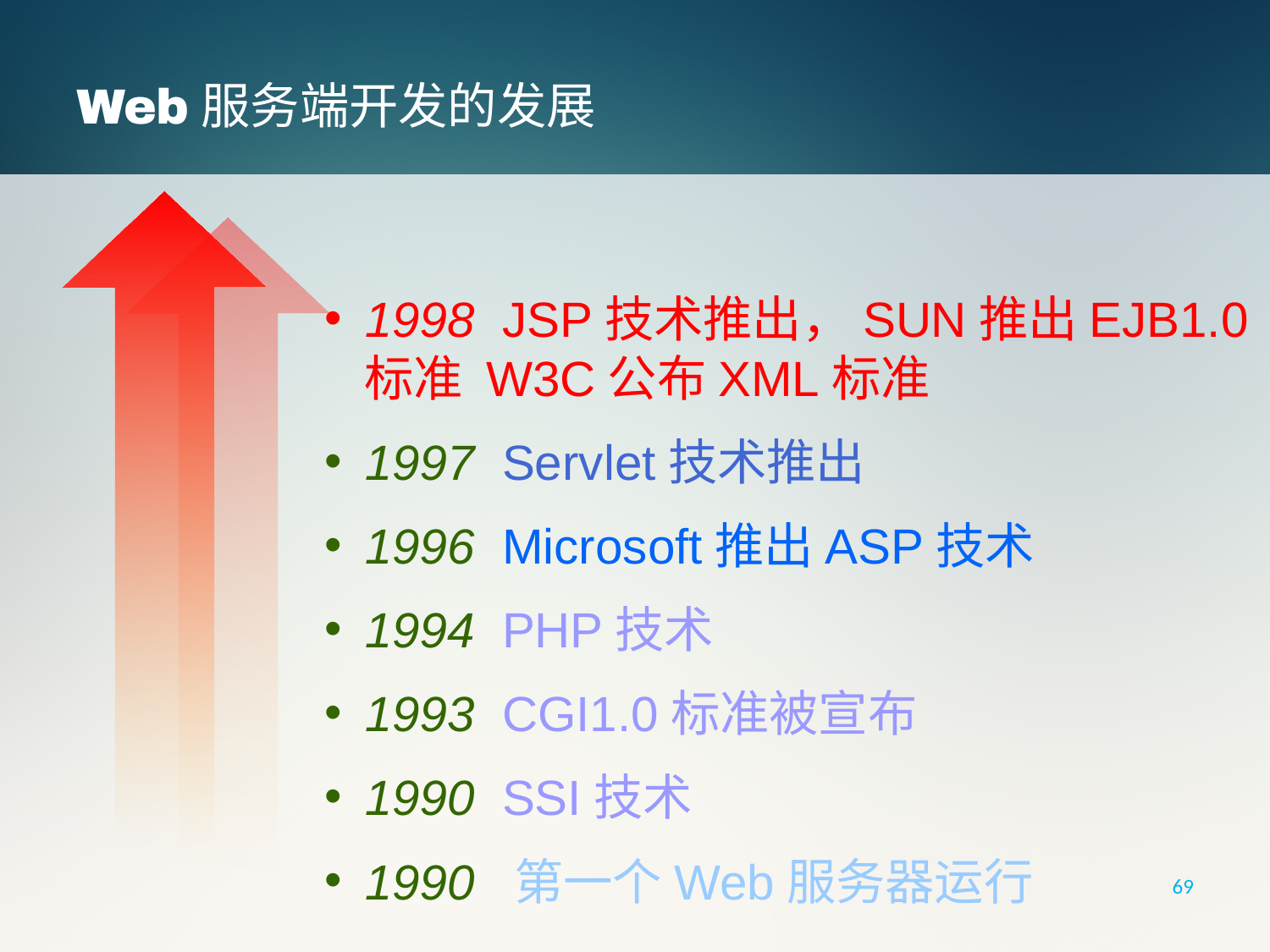

# Web服务端开发的发展

1998  JSP技术推出，SUN推出EJB1.0标准 W3C公布XML标准
1997  Servlet技术推出
1996  Microsoft推出ASP技术
1994  PHP技术
1993  CGI1.0标准被宣布
1990  SSI技术
1990  第一个Web服务器运行
69